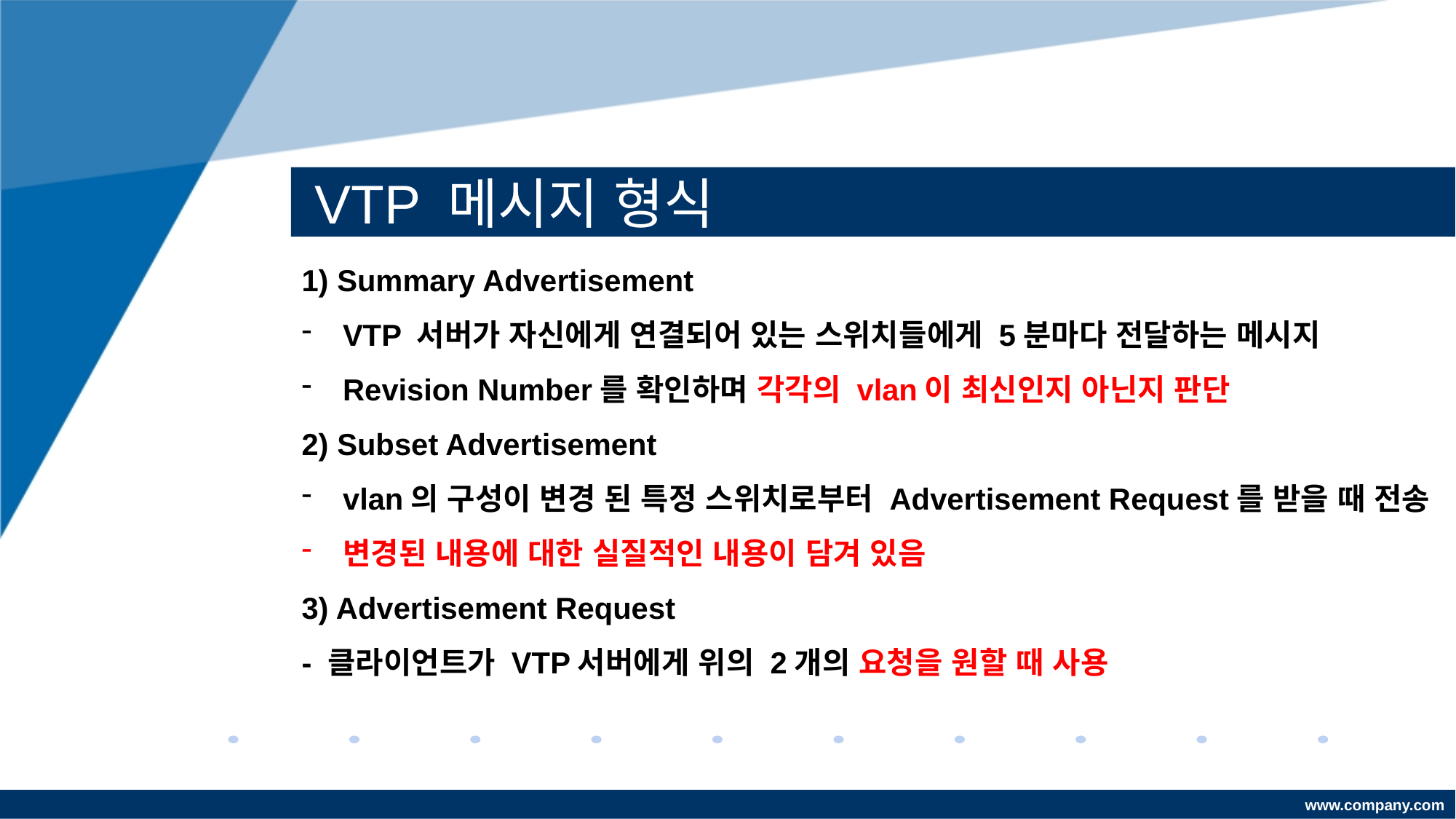

# VTP 메시지 형식
1) Summary Advertisement
VTP 서버가 자신에게 연결되어 있는 스위치들에게 5분마다 전달하는 메시지
Revision Number를 확인하며 각각의 vlan이 최신인지 아닌지 판단
2) Subset Advertisement
vlan의 구성이 변경 된 특정 스위치로부터 Advertisement Request를 받을 때 전송
변경된 내용에 대한 실질적인 내용이 담겨 있음
3) Advertisement Request
- 클라이언트가 VTP서버에게 위의 2개의 요청을 원할 때 사용